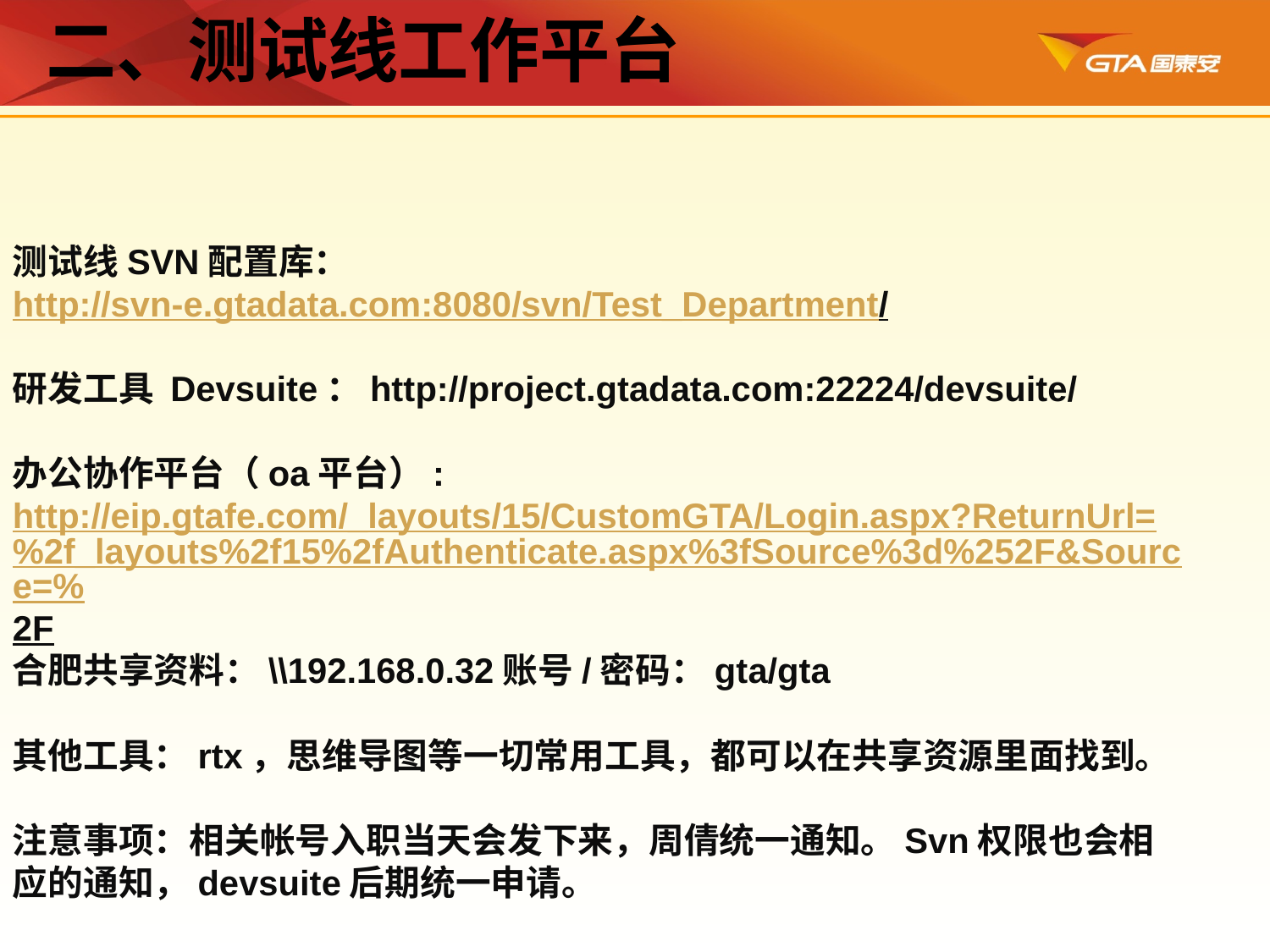

二、测试线工作平台

测试线SVN配置库：http://svn-e.gtadata.com:8080/svn/Test_Department/

研发工具 Devsuite：http://project.gtadata.com:22224/devsuite/

办公协作平台（oa平台）:
http://eip.gtafe.com/_layouts/15/CustomGTA/Login.aspx?ReturnUrl=%2f_layouts%2f15%2fAuthenticate.aspx%3fSource%3d%252F&Source=%2F
合肥共享资料：\\192.168.0.32账号/密码：gta/gta

其他工具：rtx，思维导图等一切常用工具，都可以在共享资源里面找到。

注意事项：相关帐号入职当天会发下来，周倩统一通知。Svn权限也会相应的通知，devsuite后期统一申请。